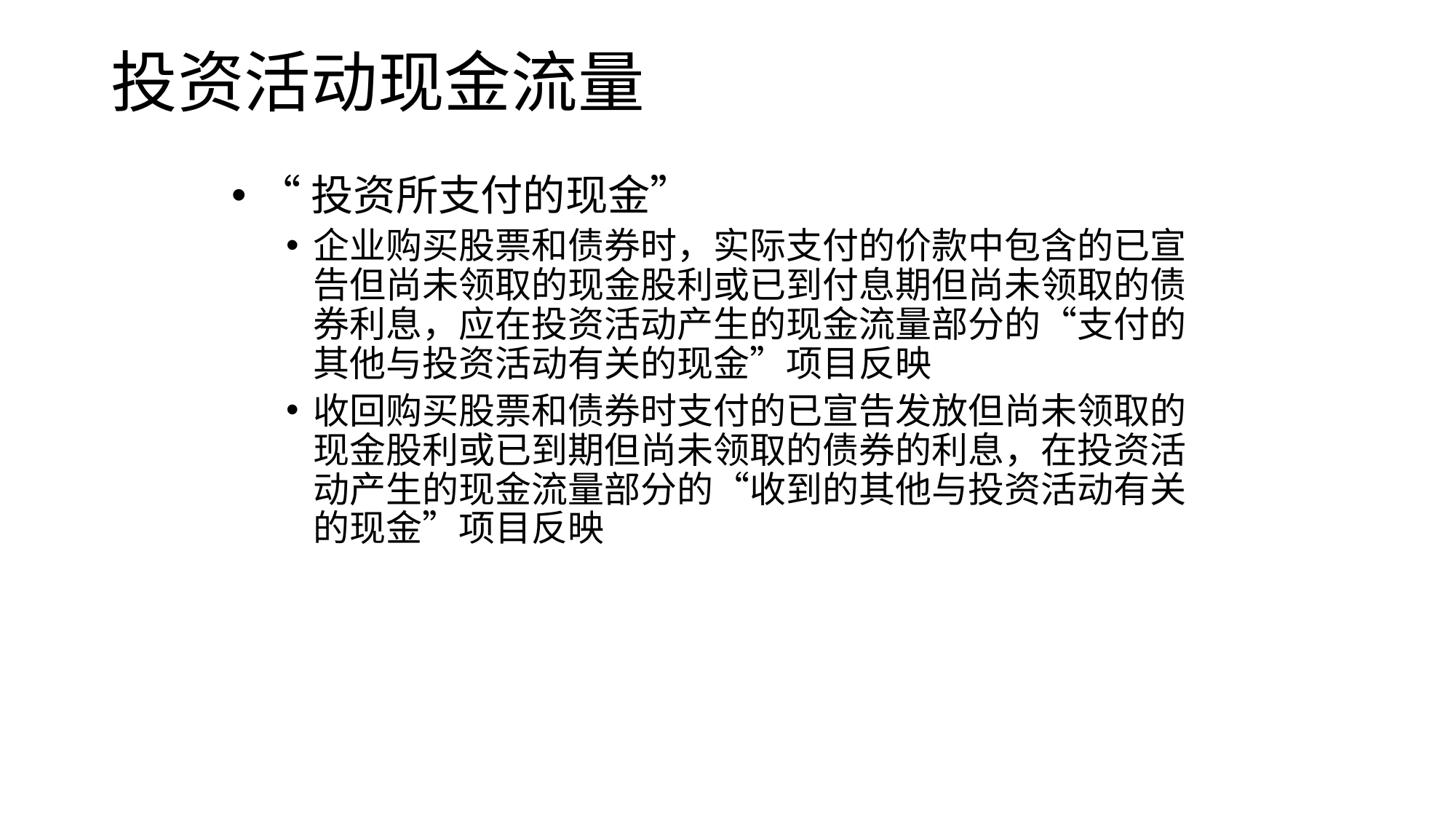

# 投资活动现金流量
“投资所支付的现金”
企业购买股票和债券时，实际支付的价款中包含的已宣告但尚未领取的现金股利或已到付息期但尚未领取的债券利息，应在投资活动产生的现金流量部分的“支付的其他与投资活动有关的现金”项目反映
收回购买股票和债券时支付的已宣告发放但尚未领取的现金股利或已到期但尚未领取的债券的利息，在投资活动产生的现金流量部分的“收到的其他与投资活动有关的现金”项目反映

2023/3/30
58